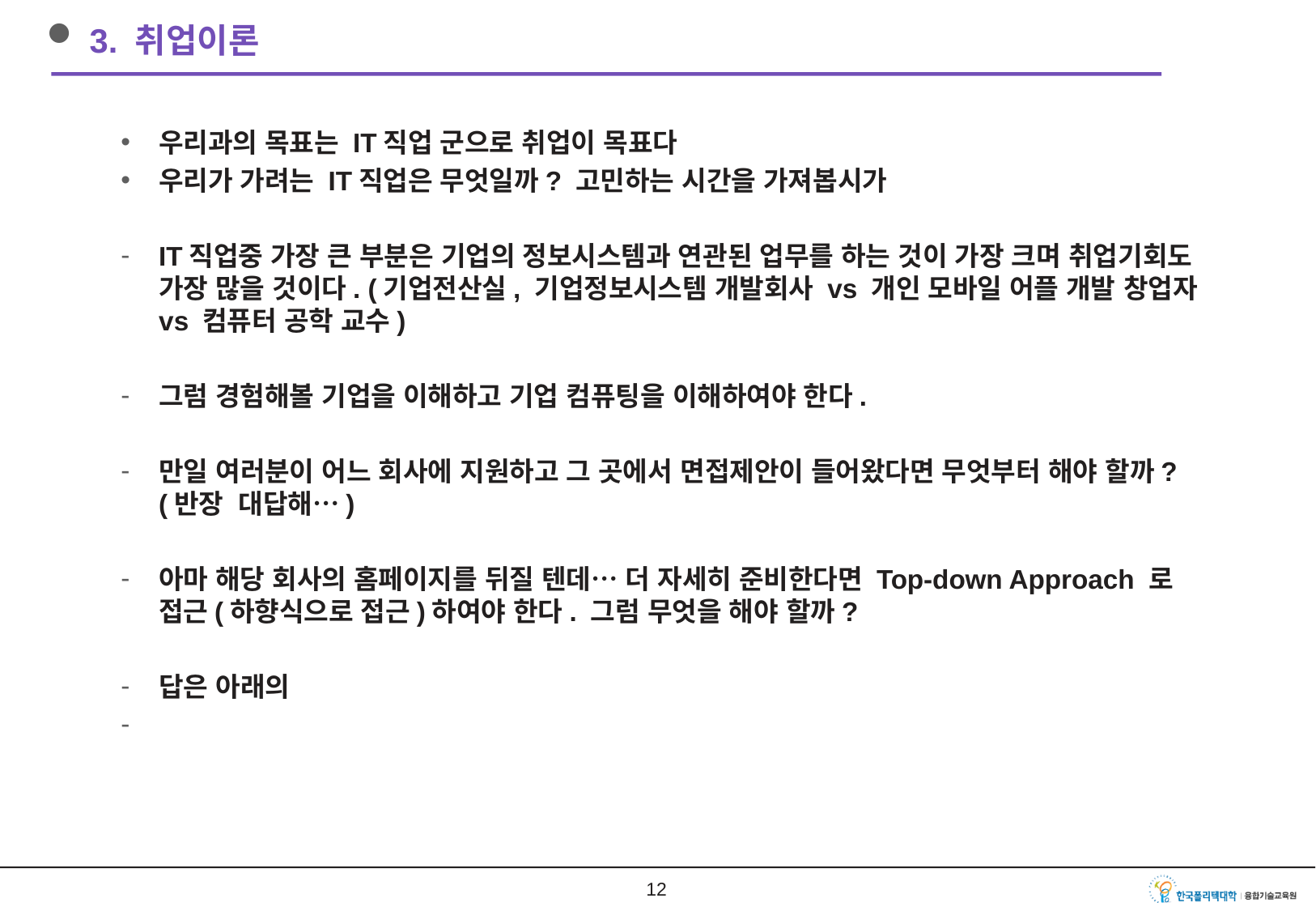

3. 취업이론
우리과의 목표는 IT직업 군으로 취업이 목표다
우리가 가려는 IT직업은 무엇일까? 고민하는 시간을 가져봅시가

IT직업중 가장 큰 부분은 기업의 정보시스템과 연관된 업무를 하는 것이 가장 크며 취업기회도 가장 많을 것이다. (기업전산실, 기업정보시스템 개발회사 vs 개인 모바일 어플 개발 창업자 vs 컴퓨터 공학 교수)

그럼 경험해볼 기업을 이해하고 기업 컴퓨팅을 이해하여야 한다.

만일 여러분이 어느 회사에 지원하고 그 곳에서 면접제안이 들어왔다면 무엇부터 해야 할까? (반장  대답해…)

아마 해당 회사의 홈페이지를 뒤질 텐데… 더 자세히 준비한다면 Top-down Approach 로 접근(하향식으로 접근)하여야 한다. 그럼 무엇을 해야 할까?

답은 아래의
먼저 해당기업 또는 유사기업(만일 위탁업체 (out-sourcing)나 구축업체라면 해당 업종 대표회사의(해당업체가 은행권시스템개발사라면 은행사의)) 의 조직 도를 확보하셔요
12